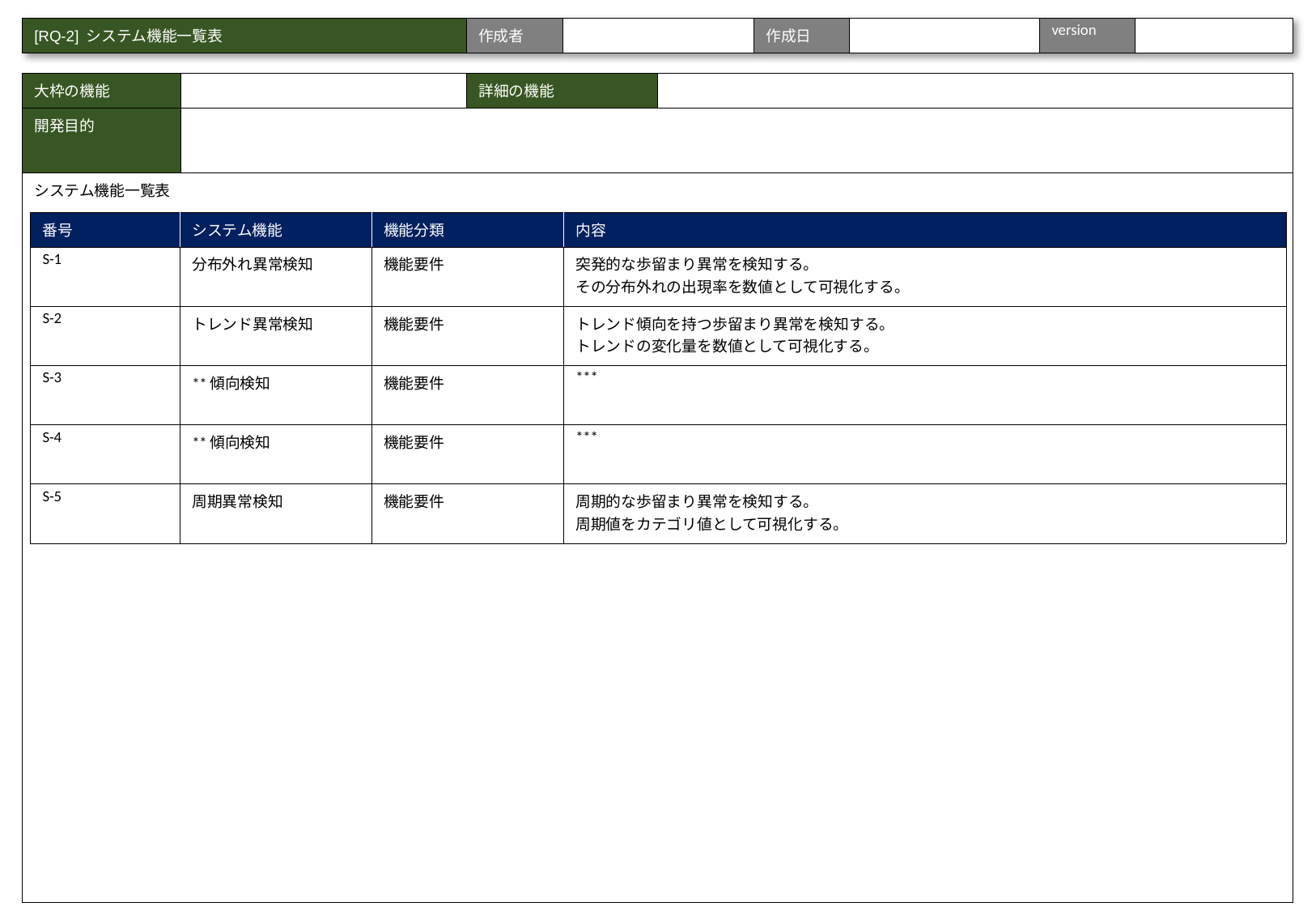

| 番号 | システム機能 | 機能分類 | 内容 |
| --- | --- | --- | --- |
| S-1 | 分布外れ異常検知 | 機能要件 | 突発的な歩留まり異常を検知する。 その分布外れの出現率を数値として可視化する。 |
| S-2 | トレンド異常検知 | 機能要件 | トレンド傾向を持つ歩留まり異常を検知する。 トレンドの変化量を数値として可視化する。 |
| S-3 | \*\*傾向検知 | 機能要件 | \*\*\* |
| S-4 | \*\*傾向検知 | 機能要件 | \*\*\* |
| S-5 | 周期異常検知 | 機能要件 | 周期的な歩留まり異常を検知する。 周期値をカテゴリ値として可視化する。 |